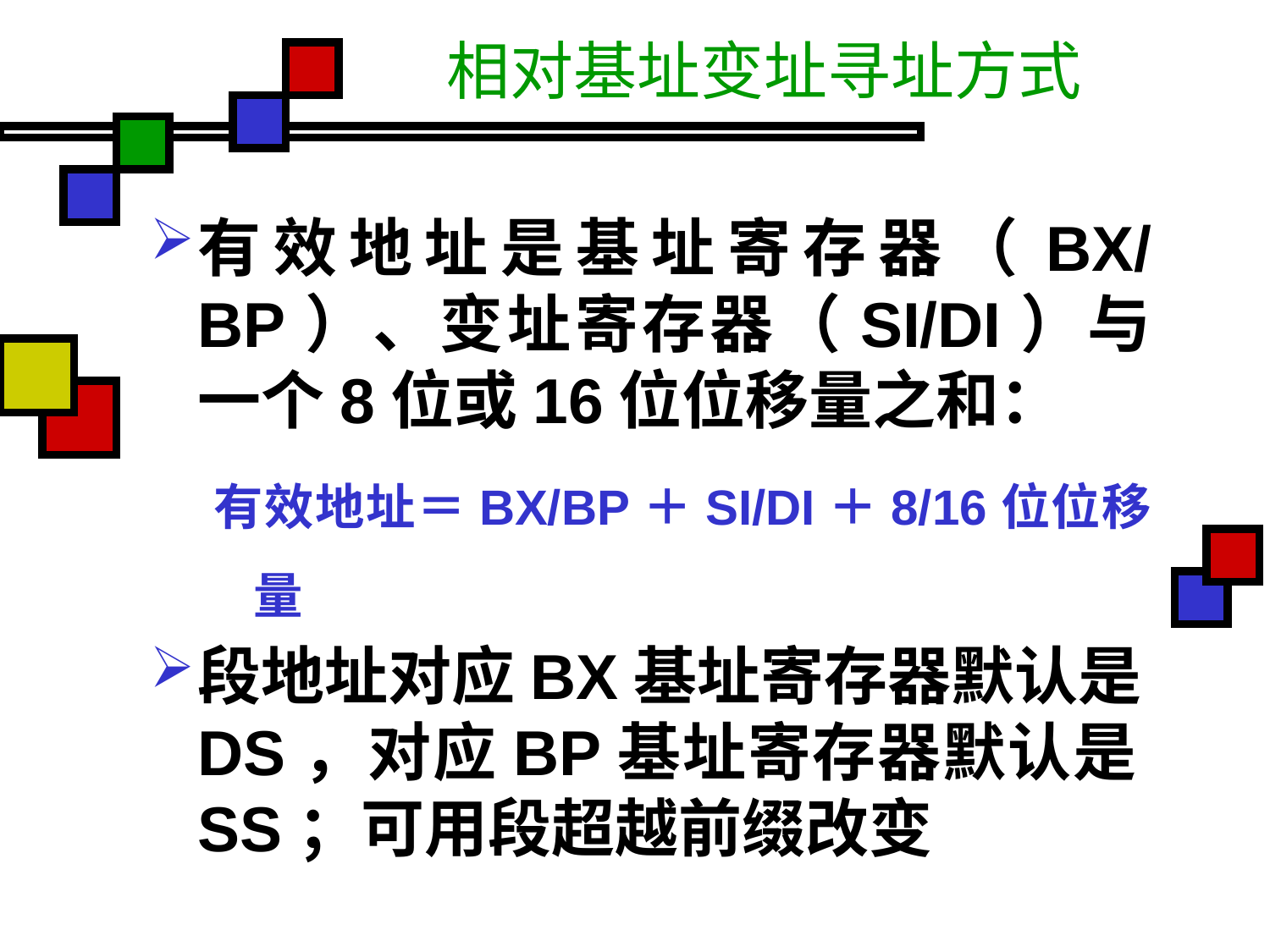

# 相对基址变址寻址方式
有效地址是基址寄存器（BX/BP）、变址寄存器（SI/DI）与一个8位或16位位移量之和：
有效地址＝BX/BP＋SI/DI＋8/16位位移量
段地址对应BX基址寄存器默认是DS，对应BP基址寄存器默认是SS；可用段超越前缀改变